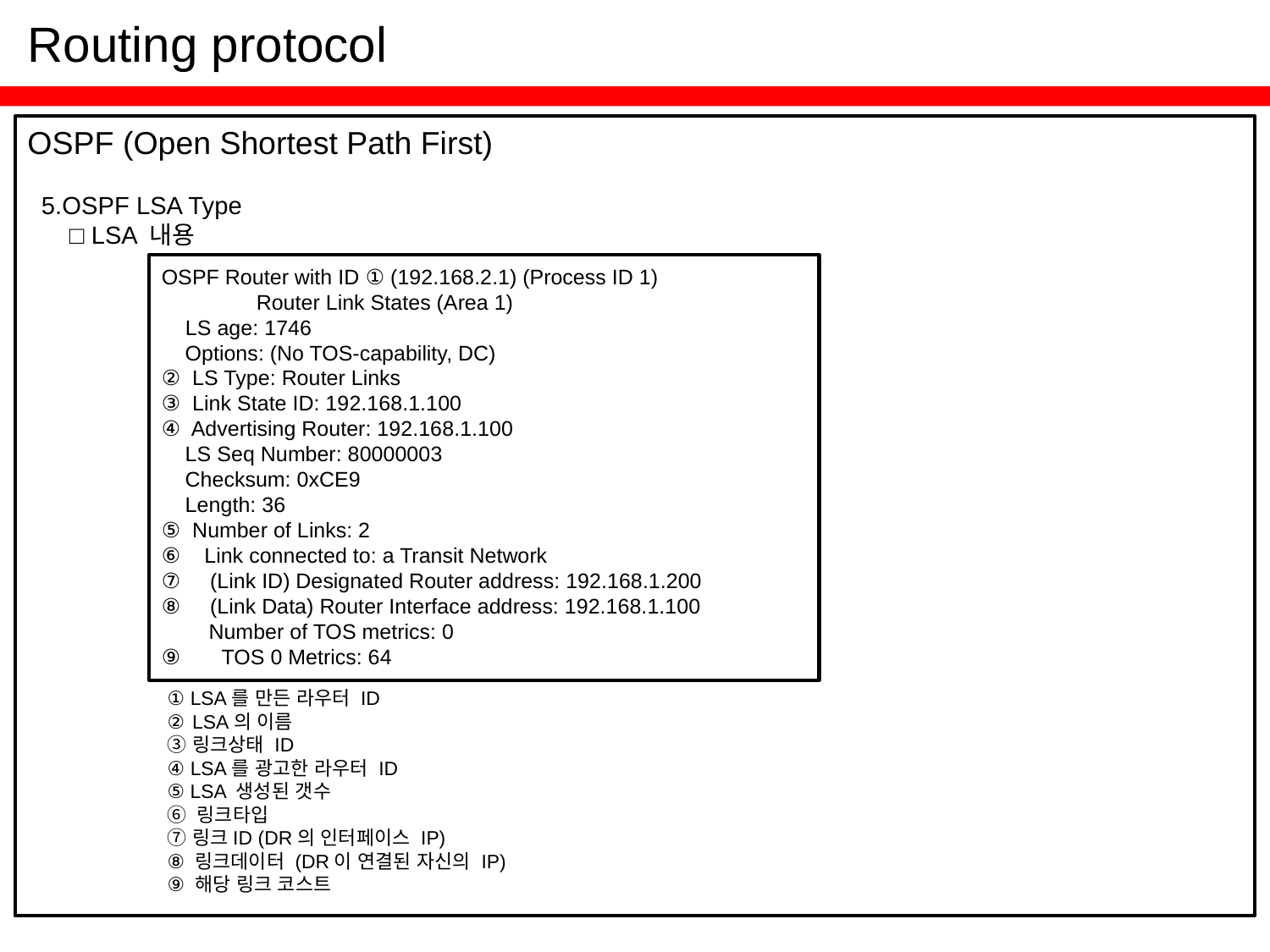

Routing protocol
OSPF (Open Shortest Path First)

  5.OSPF LSA Type
      □ LSA 내용

OSPF Router with ID ① (192.168.2.1) (Process ID 1)
                Router Link States (Area 1)
    LS age: 1746
    Options: (No TOS-capability, DC)
②  LS Type: Router Links
③  Link State ID: 192.168.1.100
④  Advertising Router: 192.168.1.100
    LS Seq Number: 80000003
    Checksum: 0xCE9
    Length: 36
⑤  Number of Links: 2
⑥    Link connected to: a Transit Network
⑦     (Link ID) Designated Router address: 192.168.1.200
⑧     (Link Data) Router Interface address: 192.168.1.100
        Number of TOS metrics: 0
⑨       TOS 0 Metrics: 64
① LSA를 만든 라우터 ID
② LSA의 이름
③ 링크상태 ID
④ LSA를 광고한 라우터 ID
⑤ LSA 생성된 갯수
⑥ 링크타입
⑦ 링크ID (DR의 인터페이스 IP)
⑧ 링크데이터 (DR이 연결된 자신의 IP)
⑨ 해당 링크 코스트